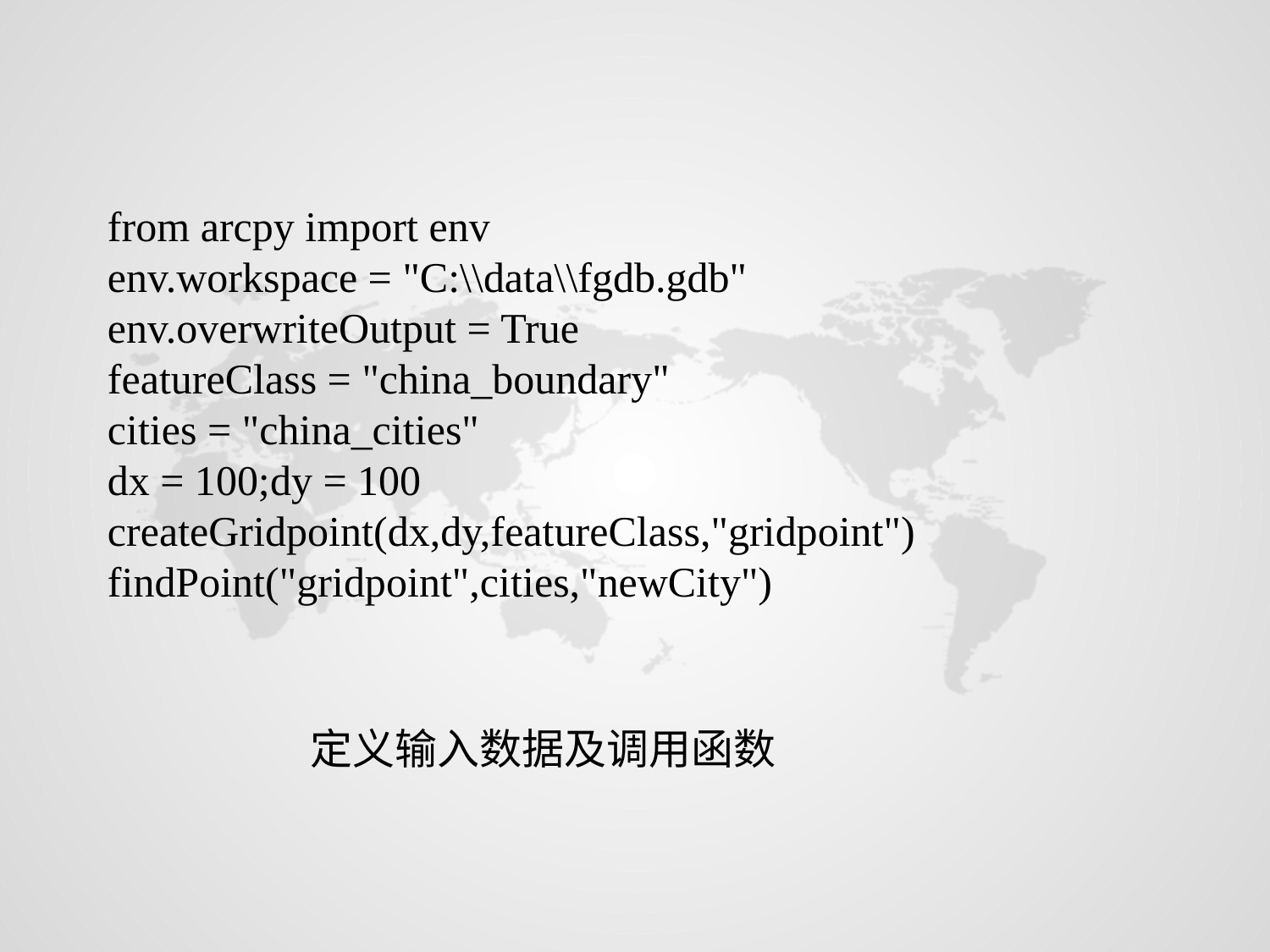

from arcpy import env
env.workspace = "C:\\data\\fgdb.gdb"
env.overwriteOutput = True
featureClass = "china_boundary"
cities = "china_cities"
dx = 100;dy = 100
createGridpoint(dx,dy,featureClass,"gridpoint")
findPoint("gridpoint",cities,"newCity")
定义输入数据及调用函数